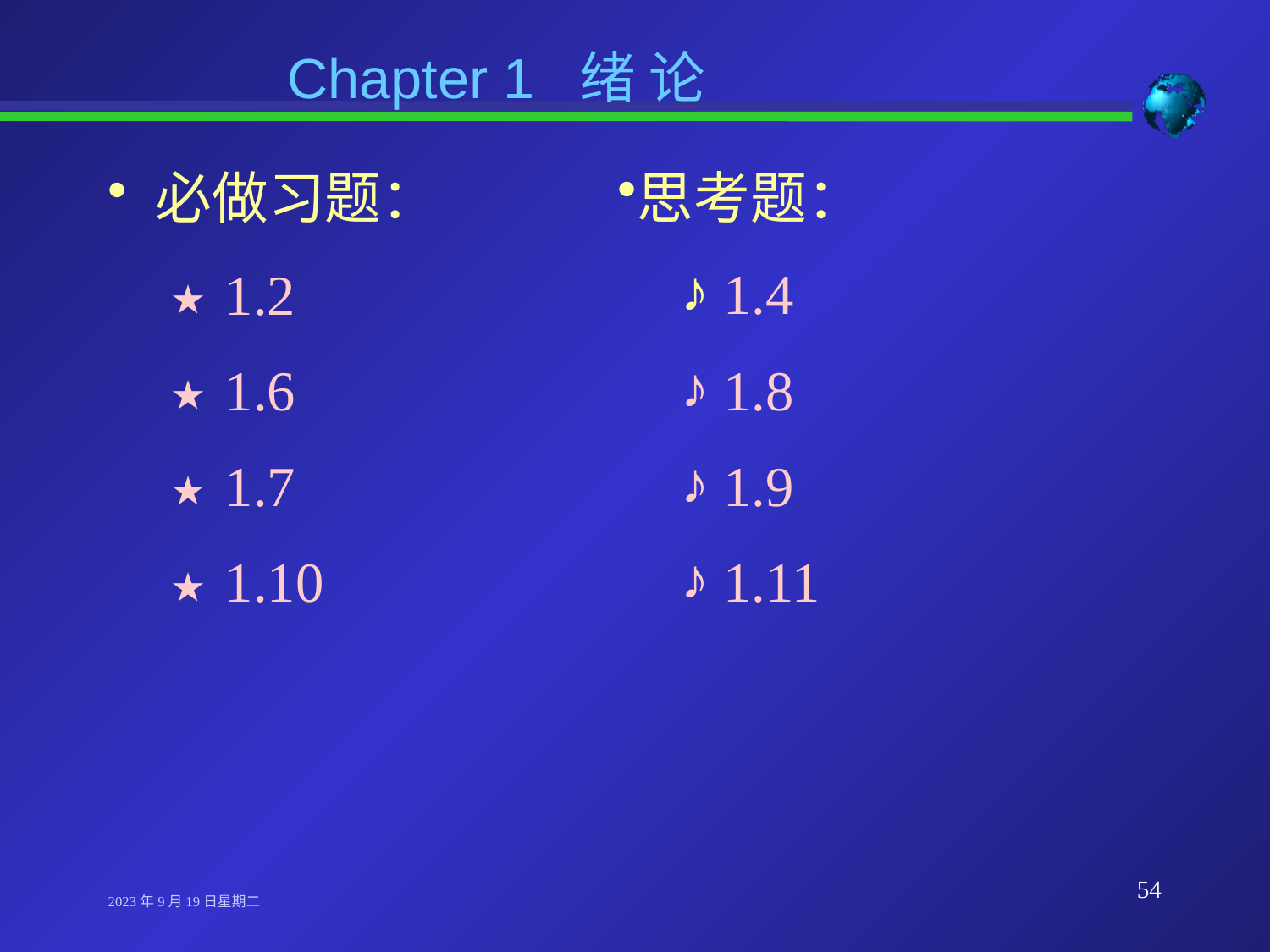

Chapter 1  绪 论
必做习题：
 1.2
 1.6
 1.7
 1.10
思考题：
 1.4
 1.8
 1.9
 1.11

54
2023年9月19日星期二